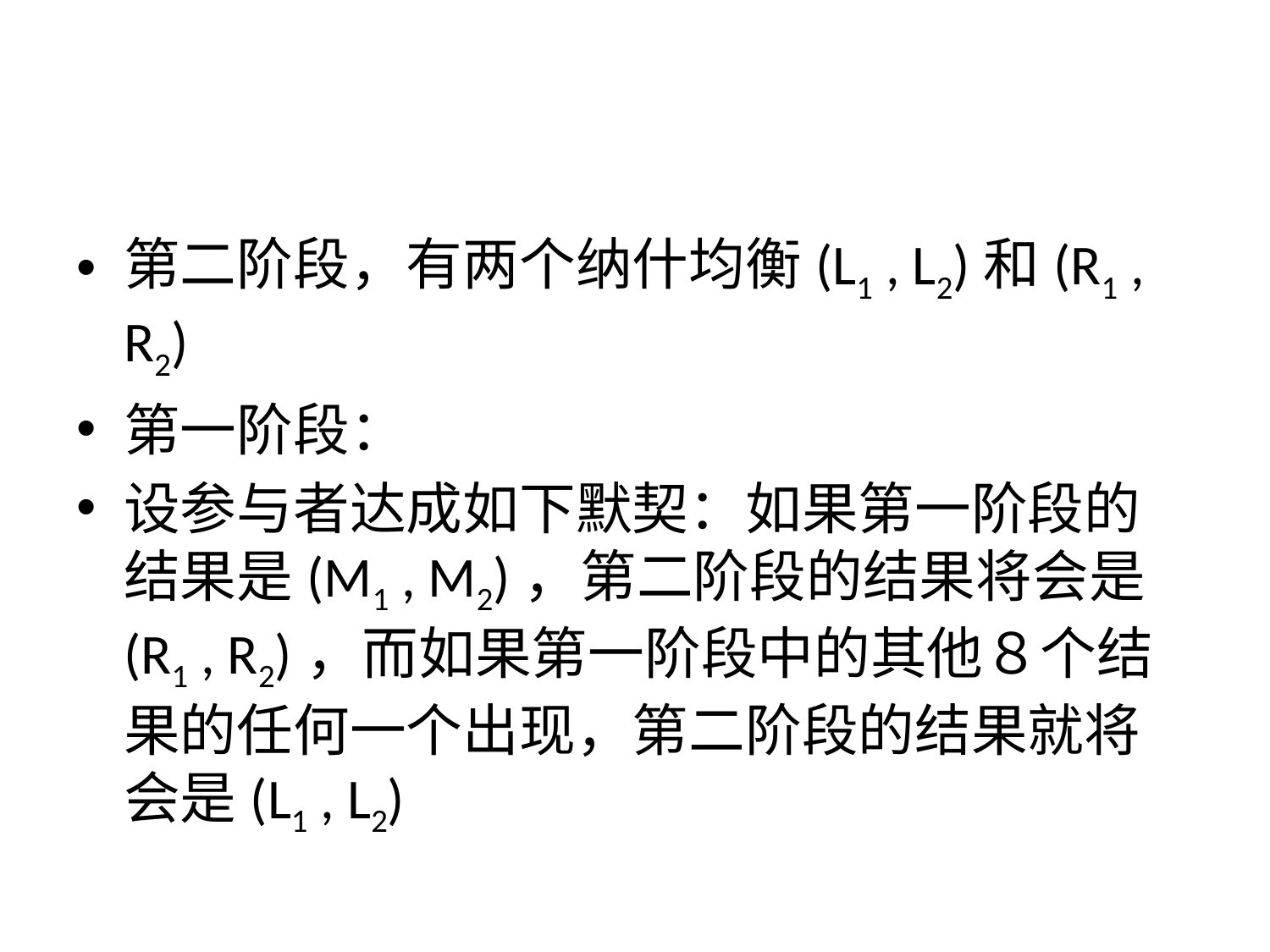

第二阶段，有两个纳什均衡(L1 , L2)和(R1 , R2)
第一阶段：
设参与者达成如下默契：如果第一阶段的结果是(M1 , M2)，第二阶段的结果将会是(R1 , R2)，而如果第一阶段中的其他８个结果的任何一个出现，第二阶段的结果就将会是(L1 , L2)